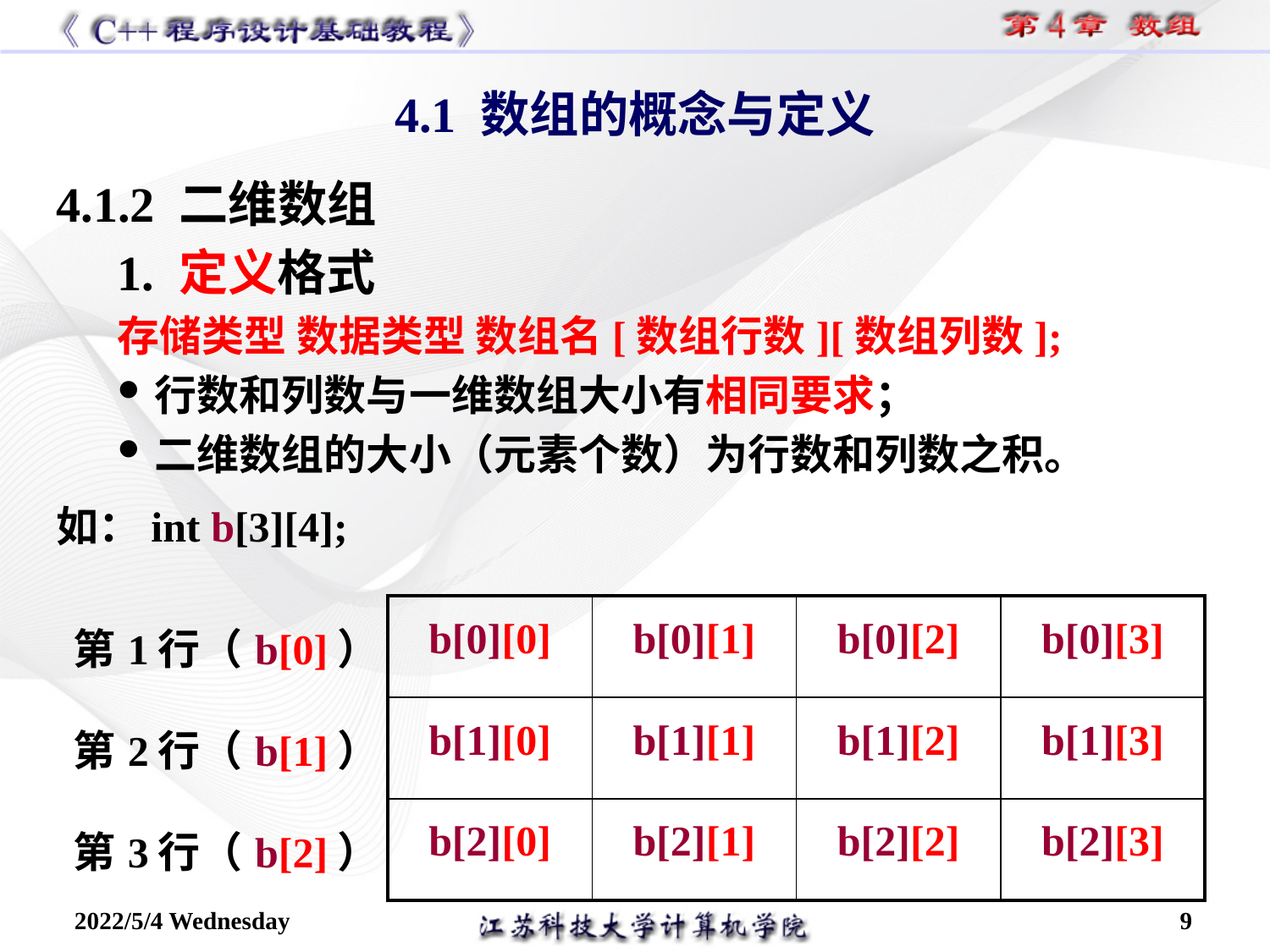

4.1 数组的概念与定义
4.1.2 二维数组
1. 定义格式
存储类型 数据类型 数组名[数组行数][数组列数];
行数和列数与一维数组大小有相同要求；
二维数组的大小（元素个数）为行数和列数之积。
如：int b[3][4];
| 第1行（b[0]） | b[0][0] | b[0][1] | b[0][2] | b[0][3] |
| --- | --- | --- | --- | --- |
| 第2行（b[1]） | b[1][0] | b[1][1] | b[1][2] | b[1][3] |
| 第3行（b[2]） | b[2][0] | b[2][1] | b[2][2] | b[2][3] |